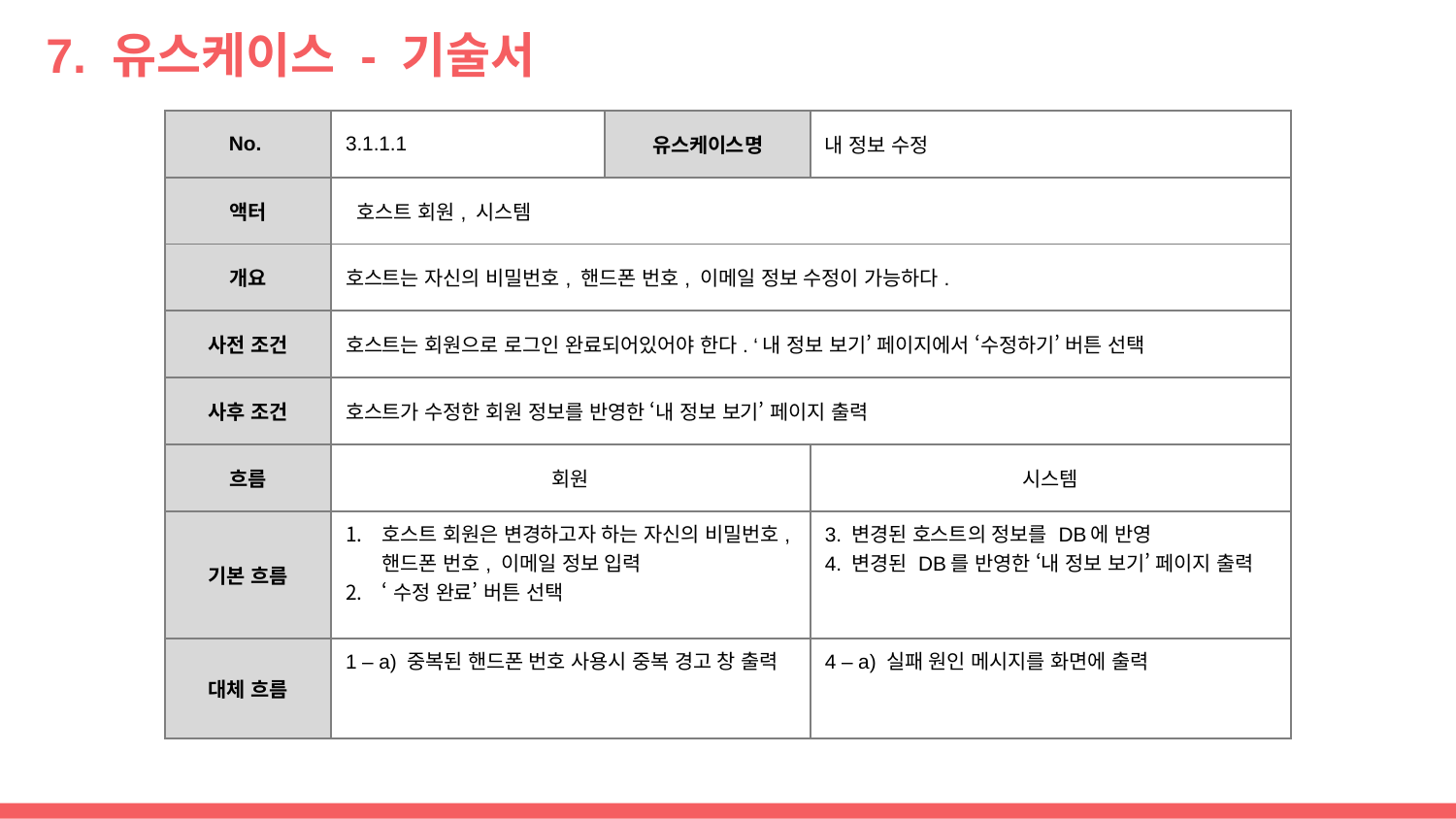

# 7. 유스케이스 - 기술서
| No. | 3.1.1.1 | 유스케이스명 | 내 정보 수정 |
| --- | --- | --- | --- |
| 액터 | 호스트 회원, 시스템 |  |  |
| 개요 | 호스트는 자신의 비밀번호, 핸드폰 번호, 이메일 정보 수정이 가능하다. |  |  |
| 사전 조건 | 호스트는 회원으로 로그인 완료되어있어야 한다. ‘내 정보 보기’ 페이지에서 ‘수정하기’ 버튼 선택 |  |  |
| 사후 조건 | 호스트가 수정한 회원 정보를 반영한 ‘내 정보 보기’ 페이지 출력 |  |  |
| 흐름 | 회원 |  | 시스템 |
| 기본 흐름 | 호스트 회원은 변경하고자 하는 자신의 비밀번호, 핸드폰 번호, 이메일 정보 입력 ‘수정 완료’ 버튼 선택 |  | 3. 변경된 호스트의 정보를 DB에 반영 4. 변경된 DB를 반영한 ‘내 정보 보기’ 페이지 출력 |
| 대체 흐름 | 1 – a) 중복된 핸드폰 번호 사용시 중복 경고 창 출력 |  | 4 – a) 실패 원인 메시지를 화면에 출력 |